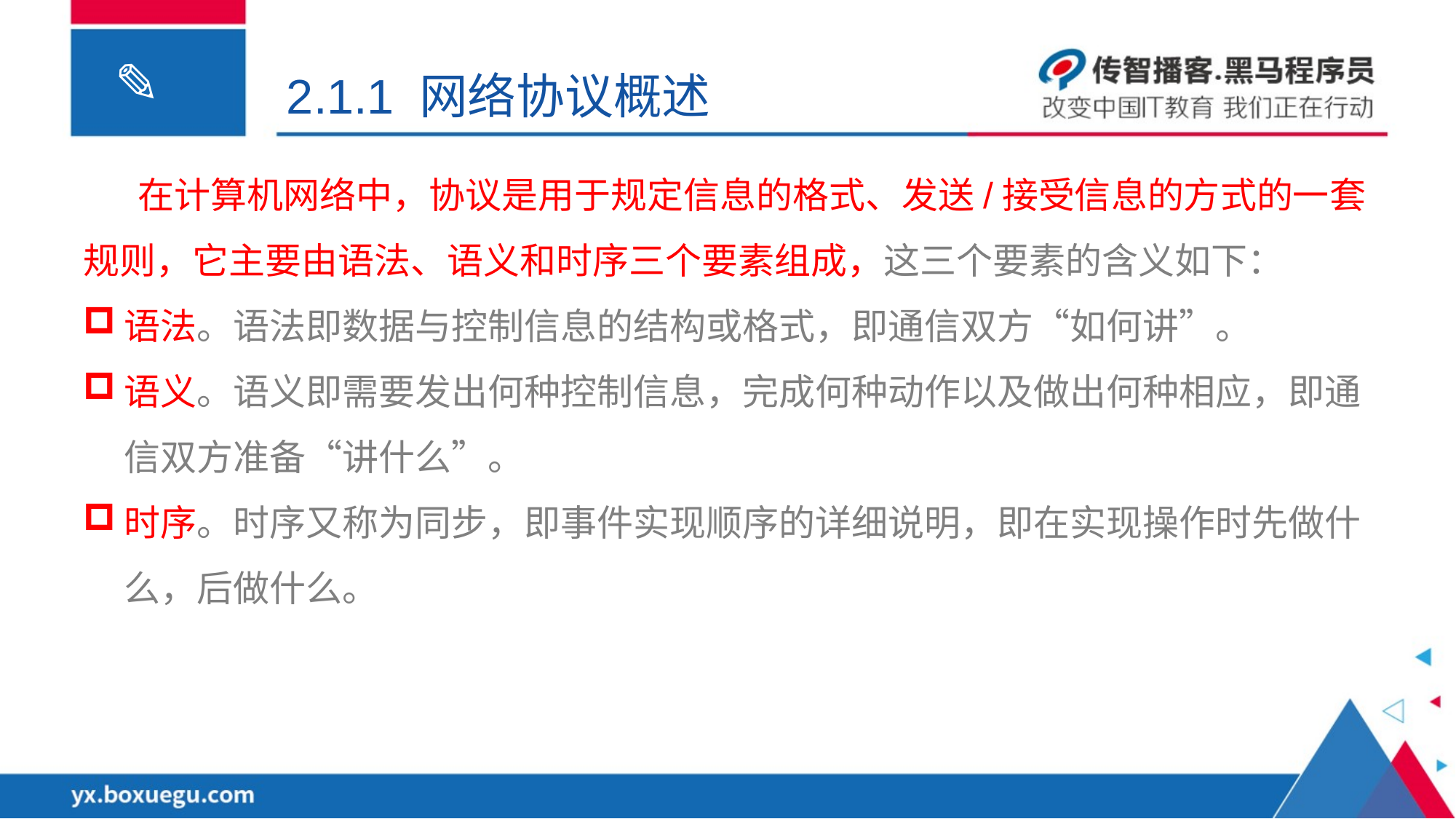

2.1.1 网络协议概述
在计算机网络中，协议是用于规定信息的格式、发送/接受信息的方式的一套规则，它主要由语法、语义和时序三个要素组成，这三个要素的含义如下：
语法。语法即数据与控制信息的结构或格式，即通信双方“如何讲”。
语义。语义即需要发出何种控制信息，完成何种动作以及做出何种相应，即通信双方准备“讲什么”。
时序。时序又称为同步，即事件实现顺序的详细说明，即在实现操作时先做什么，后做什么。